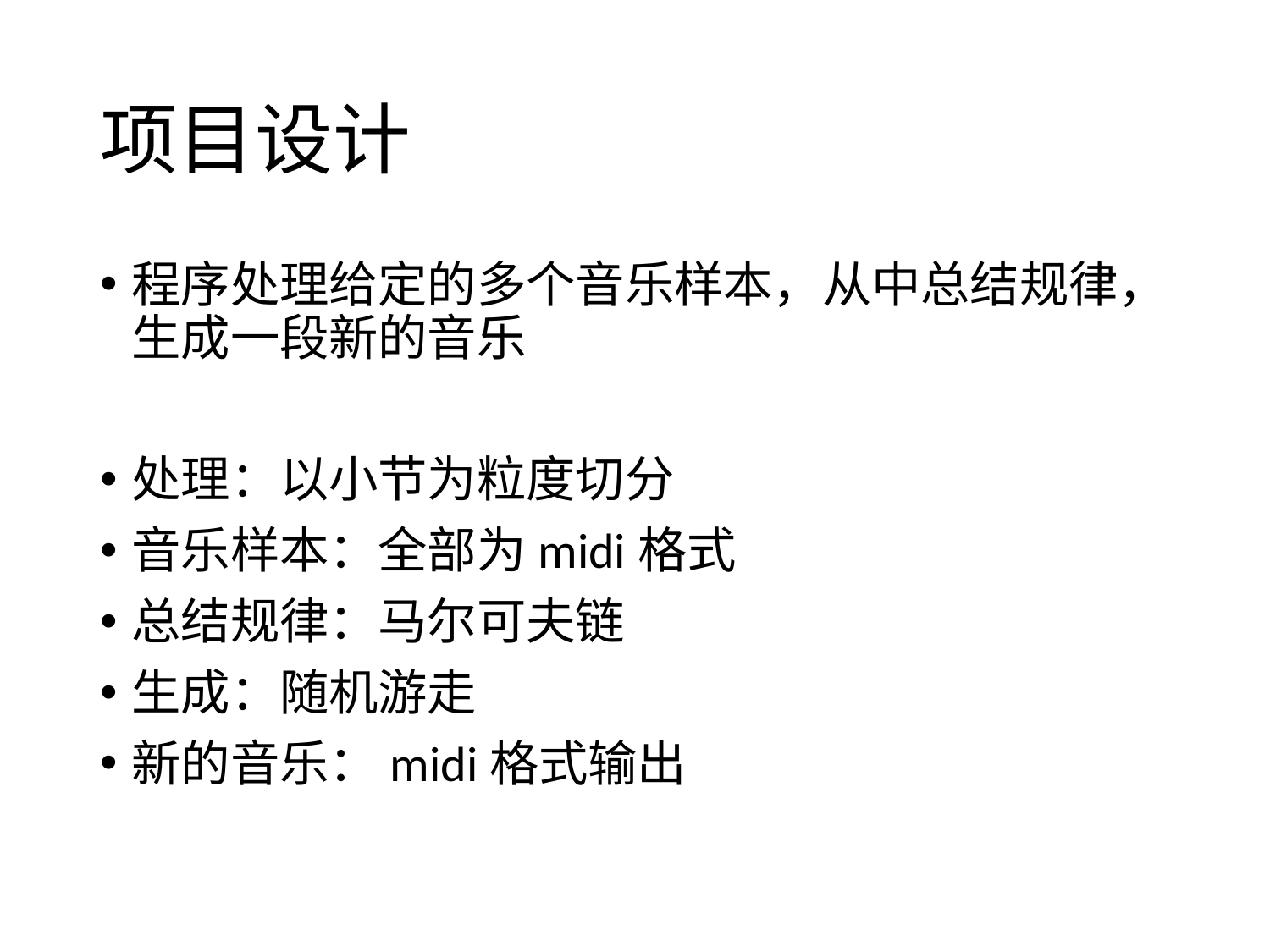

# 项目设计
程序处理给定的多个音乐样本，从中总结规律，生成一段新的音乐

处理：以小节为粒度切分
音乐样本：全部为midi格式
总结规律：马尔可夫链
生成：随机游走
新的音乐：midi格式输出